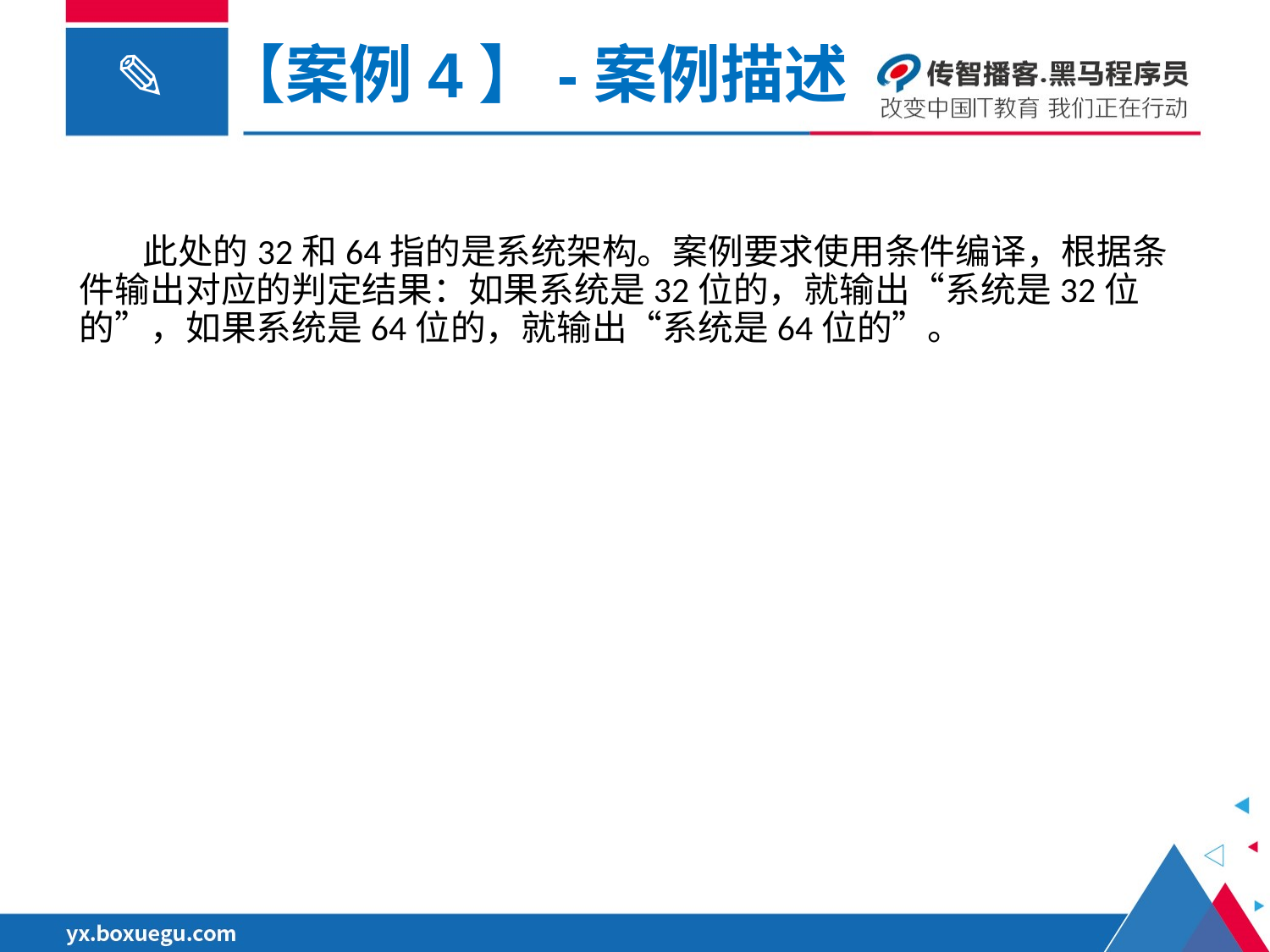

【案例4】-案例描述
       此处的32和64指的是系统架构。案例要求使用条件编译，根据条件输出对应的判定结果：如果系统是32位的，就输出“系统是32位的”，如果系统是64位的，就输出“系统是64位的”。